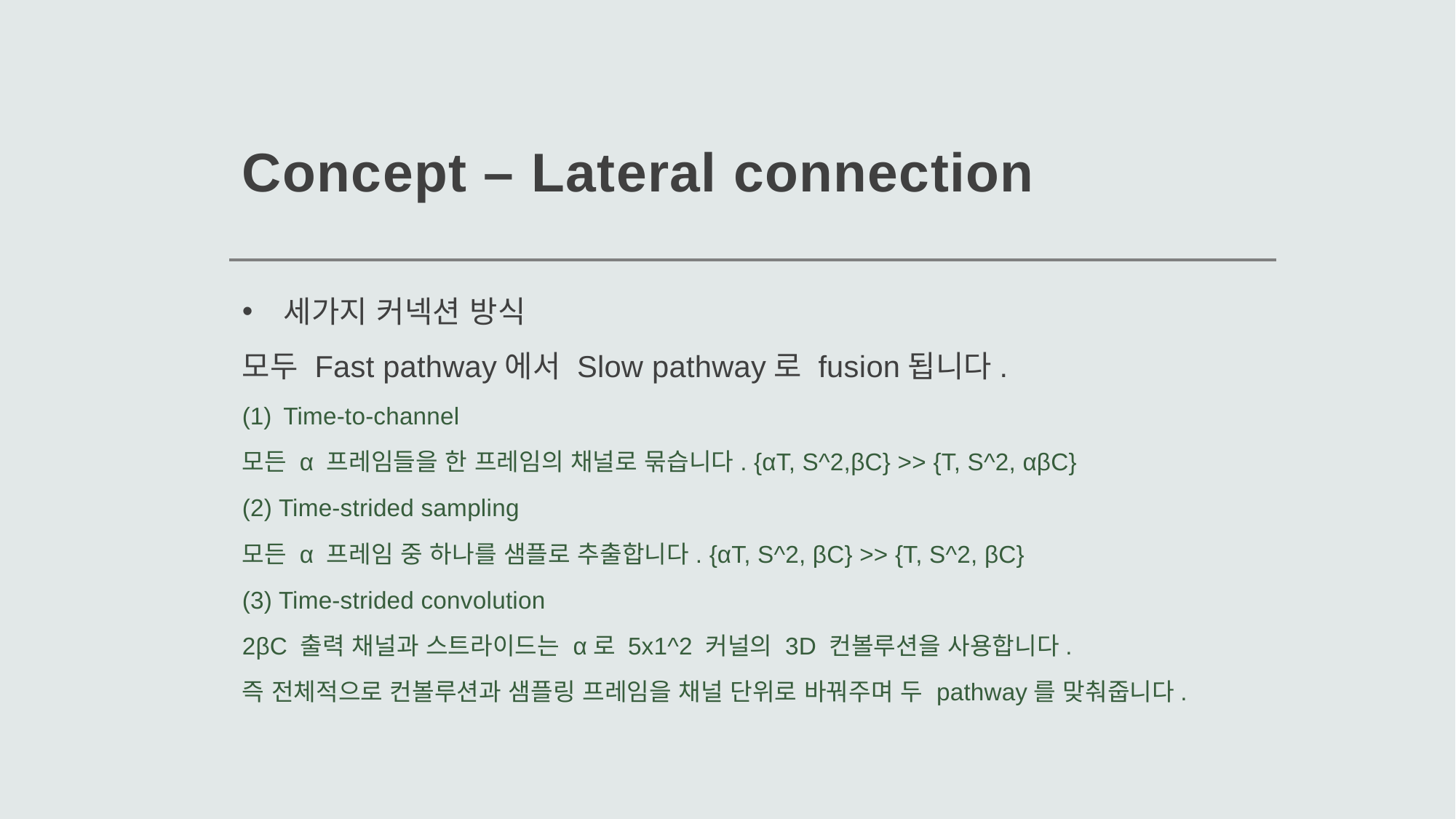

# Concept – Lateral connection
세가지 커넥션 방식
모두 Fast pathway에서 Slow pathway로 fusion됩니다.
Time-to-channel
모든 α 프레임들을 한 프레임의 채널로 묶습니다. {αT, S^2,βC} >> {T, S^2, αβC}
(2) Time-strided sampling
모든 α 프레임 중 하나를 샘플로 추출합니다. {αT, S^2, βC} >> {T, S^2, βC}
(3) Time-strided convolution
2βC 출력 채널과 스트라이드는 α로 5x1^2 커널의 3D 컨볼루션을 사용합니다.
즉 전체적으로 컨볼루션과 샘플링 프레임을 채널 단위로 바꿔주며 두 pathway를 맞춰줍니다.